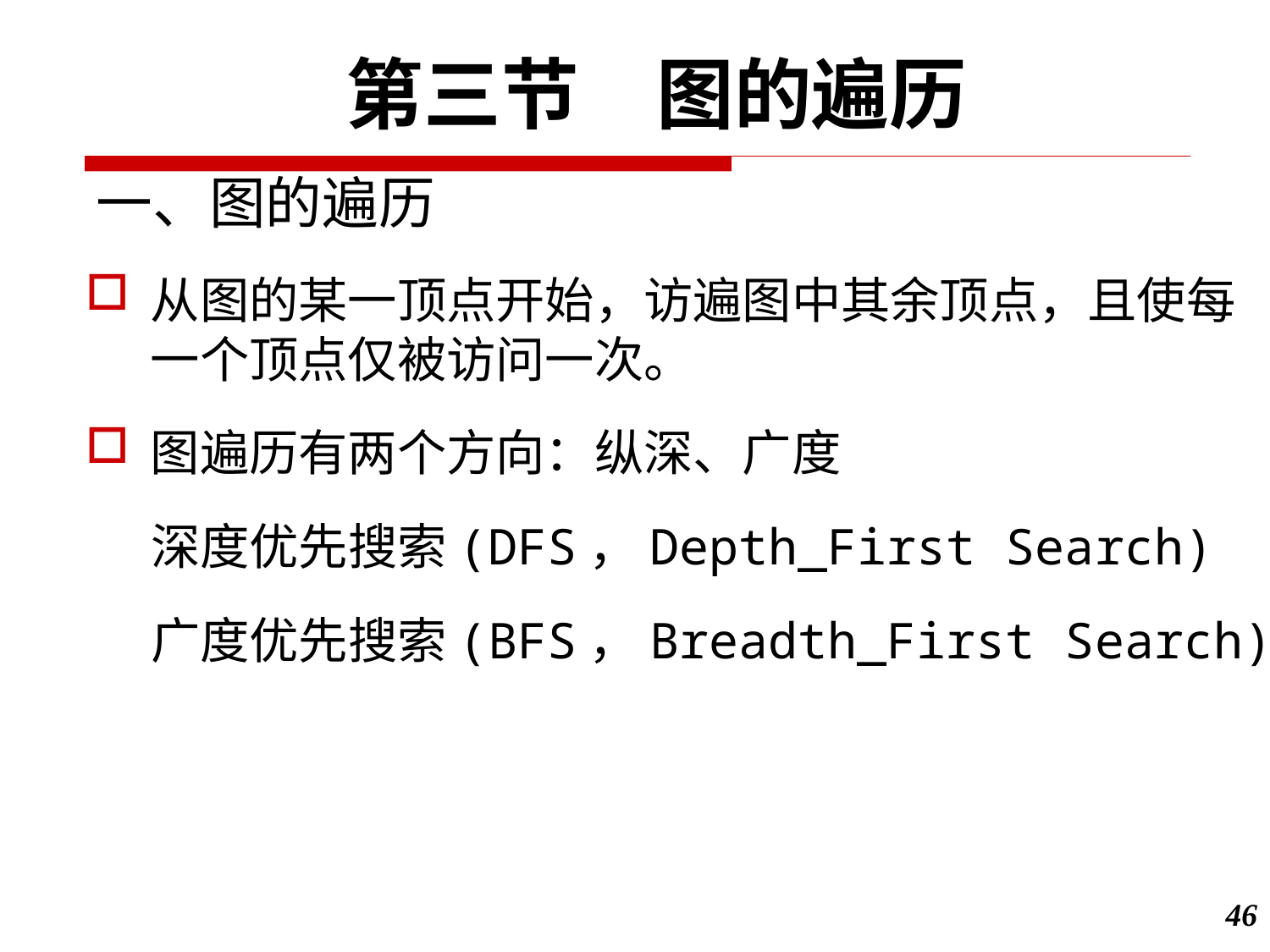

第三节　图的遍历
# 一、图的遍历
从图的某一顶点开始，访遍图中其余顶点，且使每一个顶点仅被访问一次。
图遍历有两个方向：纵深、广度
深度优先搜索(DFS，Depth_First Search)
广度优先搜索(BFS，Breadth_First Search)
46